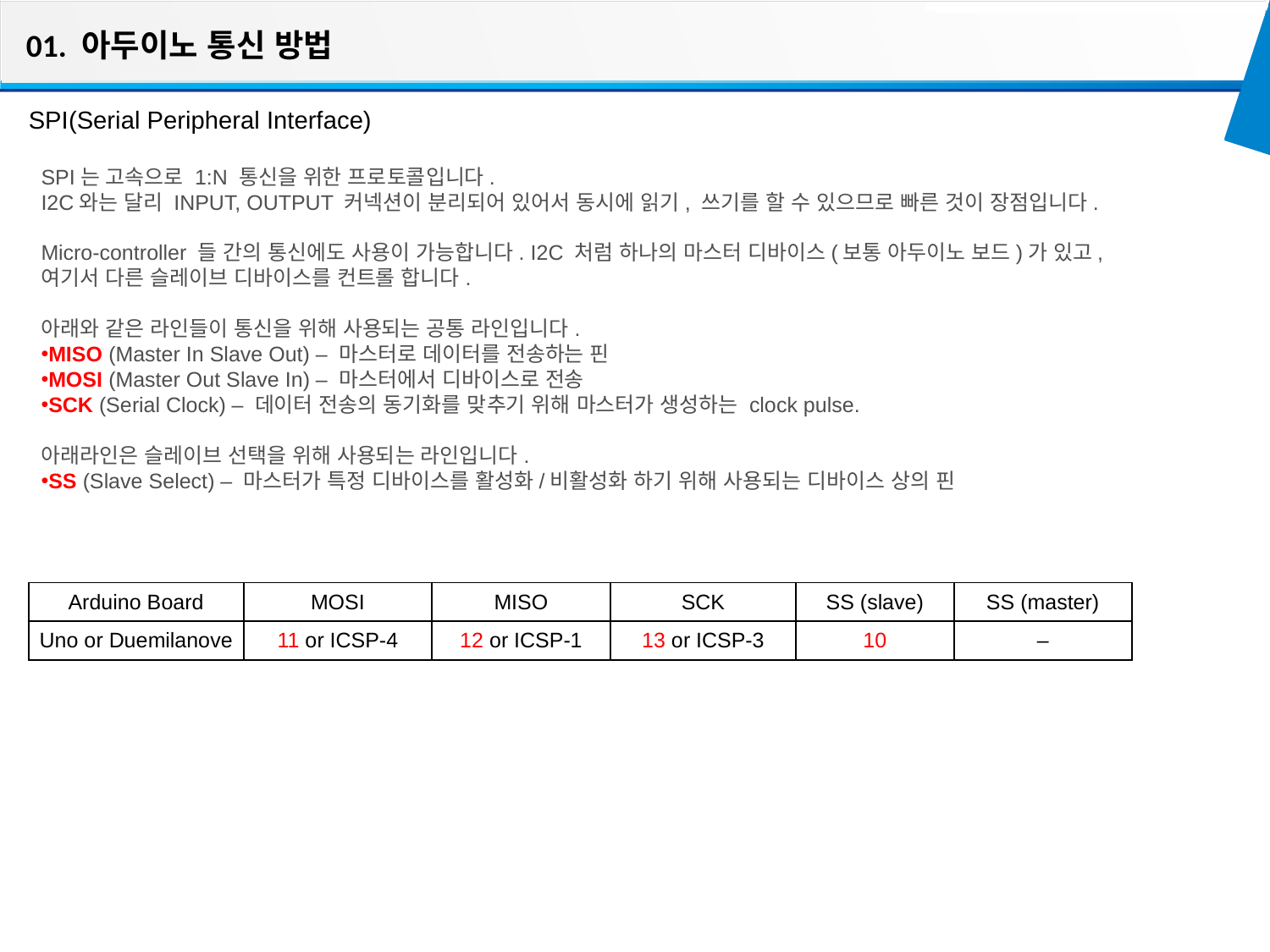

01. 아두이노 통신 방법

SPI(Serial Peripheral Interface)
SPI는 고속으로 1:N 통신을 위한 프로토콜입니다.
I2C와는 달리 INPUT, OUTPUT 커넥션이 분리되어 있어서 동시에 읽기, 쓰기를 할 수 있으므로 빠른 것이 장점입니다.

Micro-controller 들 간의 통신에도 사용이 가능합니다. I2C 처럼 하나의 마스터 디바이스(보통 아두이노 보드)가 있고, 여기서 다른 슬레이브 디바이스를 컨트롤 합니다.

아래와 같은 라인들이 통신을 위해 사용되는 공통 라인입니다.
MISO (Master In Slave Out) – 마스터로 데이터를 전송하는 핀
MOSI (Master Out Slave In) – 마스터에서 디바이스로 전송
SCK (Serial Clock) – 데이터 전송의 동기화를 맞추기 위해 마스터가 생성하는 clock pulse.

아래라인은 슬레이브 선택을 위해 사용되는 라인입니다.
SS (Slave Select) – 마스터가 특정 디바이스를 활성화/비활성화 하기 위해 사용되는 디바이스 상의 핀

| Arduino Board | MOSI | MISO | SCK | SS (slave) | SS (master) |
| --- | --- | --- | --- | --- | --- |
| Uno or Duemilanove | 11 or ICSP-4 | 12 or ICSP-1 | 13 or ICSP-3 | 10 | – |